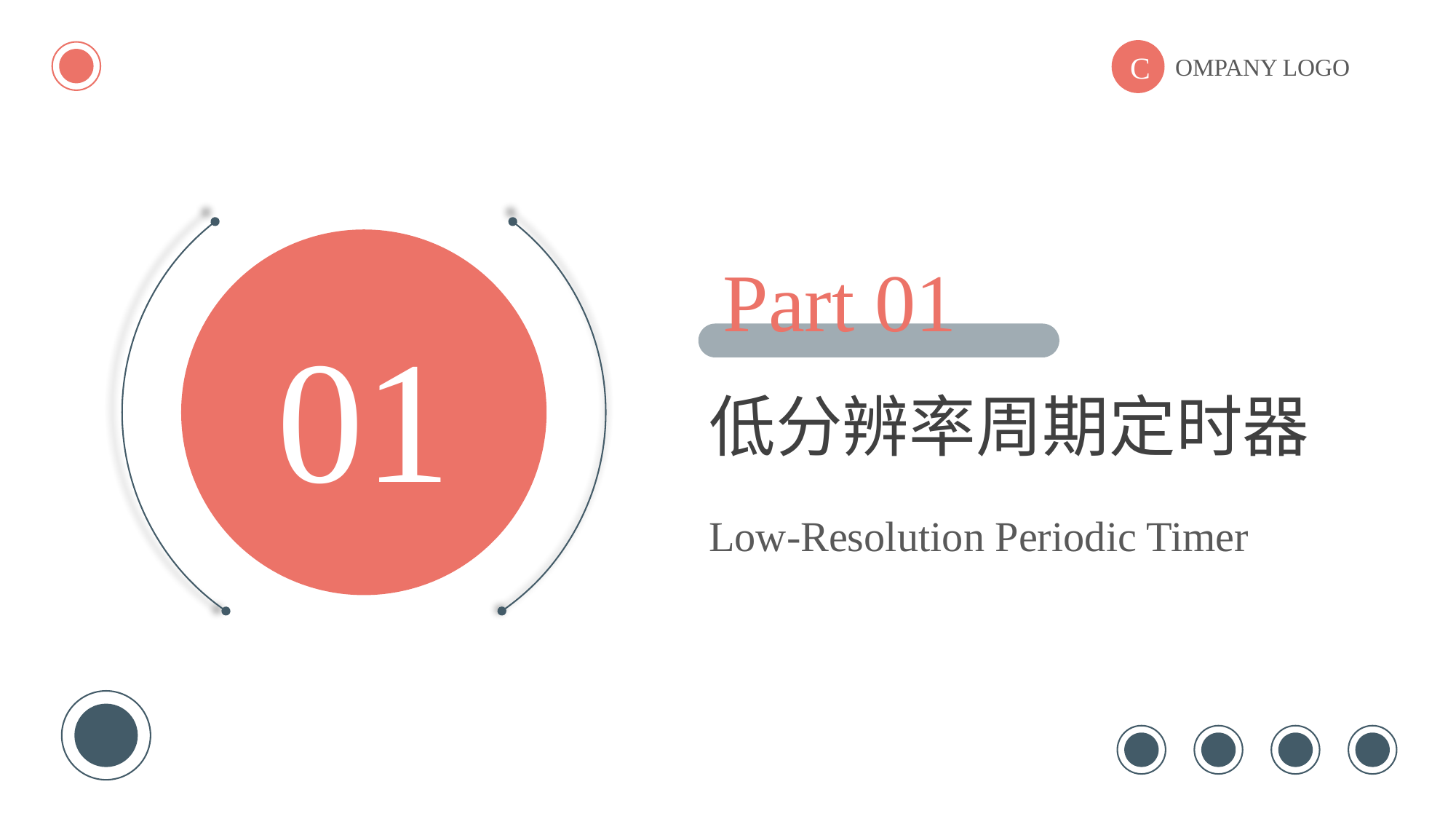

C
OMPANY LOGO

01
Part 01

低分辨率周期定时器

Low-Resolution Periodic Timer